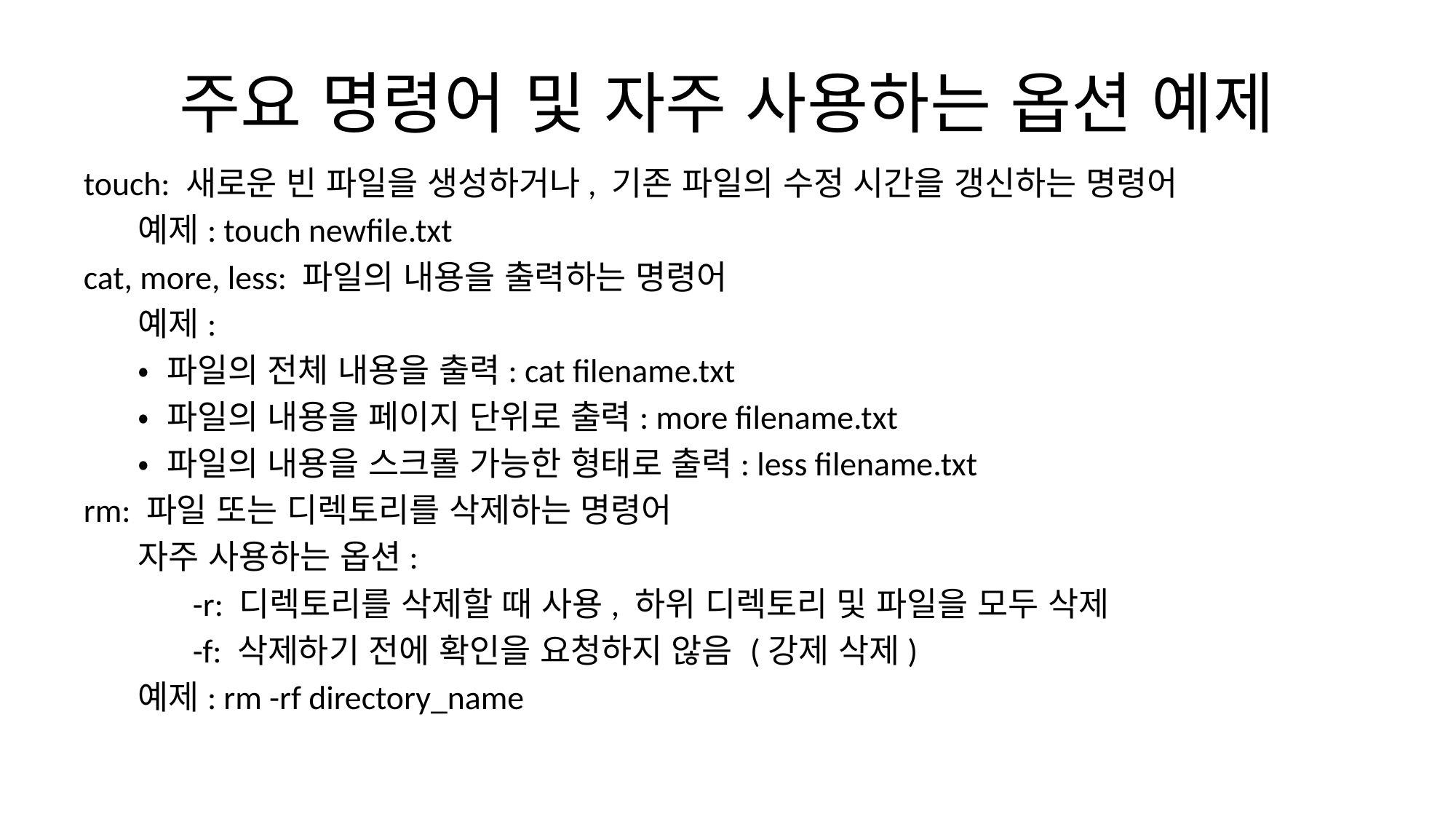

# 주요 명령어 및 자주 사용하는 옵션 예제
touch: 새로운 빈 파일을 생성하거나, 기존 파일의 수정 시간을 갱신하는 명령어
예제: touch newfile.txt
cat, more, less: 파일의 내용을 출력하는 명령어
예제:
• 파일의 전체 내용을 출력: cat filename.txt
• 파일의 내용을 페이지 단위로 출력: more filename.txt
• 파일의 내용을 스크롤 가능한 형태로 출력: less filename.txt
rm: 파일 또는 디렉토리를 삭제하는 명령어
자주 사용하는 옵션:
-r: 디렉토리를 삭제할 때 사용, 하위 디렉토리 및 파일을 모두 삭제
-f: 삭제하기 전에 확인을 요청하지 않음 (강제 삭제)
예제: rm -rf directory_name